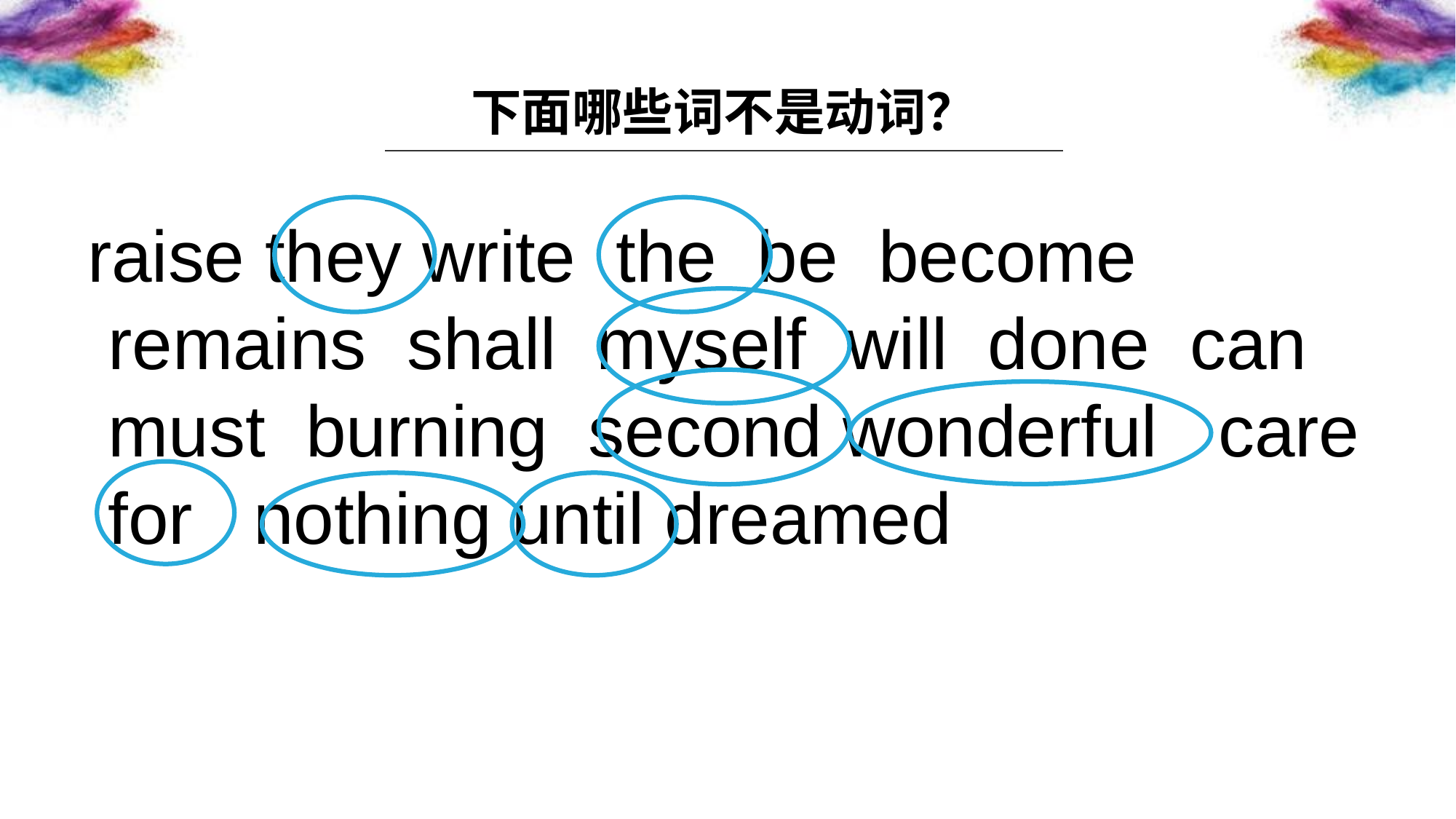

下面哪些词不是动词？

 raise they write  the  be  become remains  shall  myself  will  done  can  must  burning  second wonderful   care for   nothing until dreamed